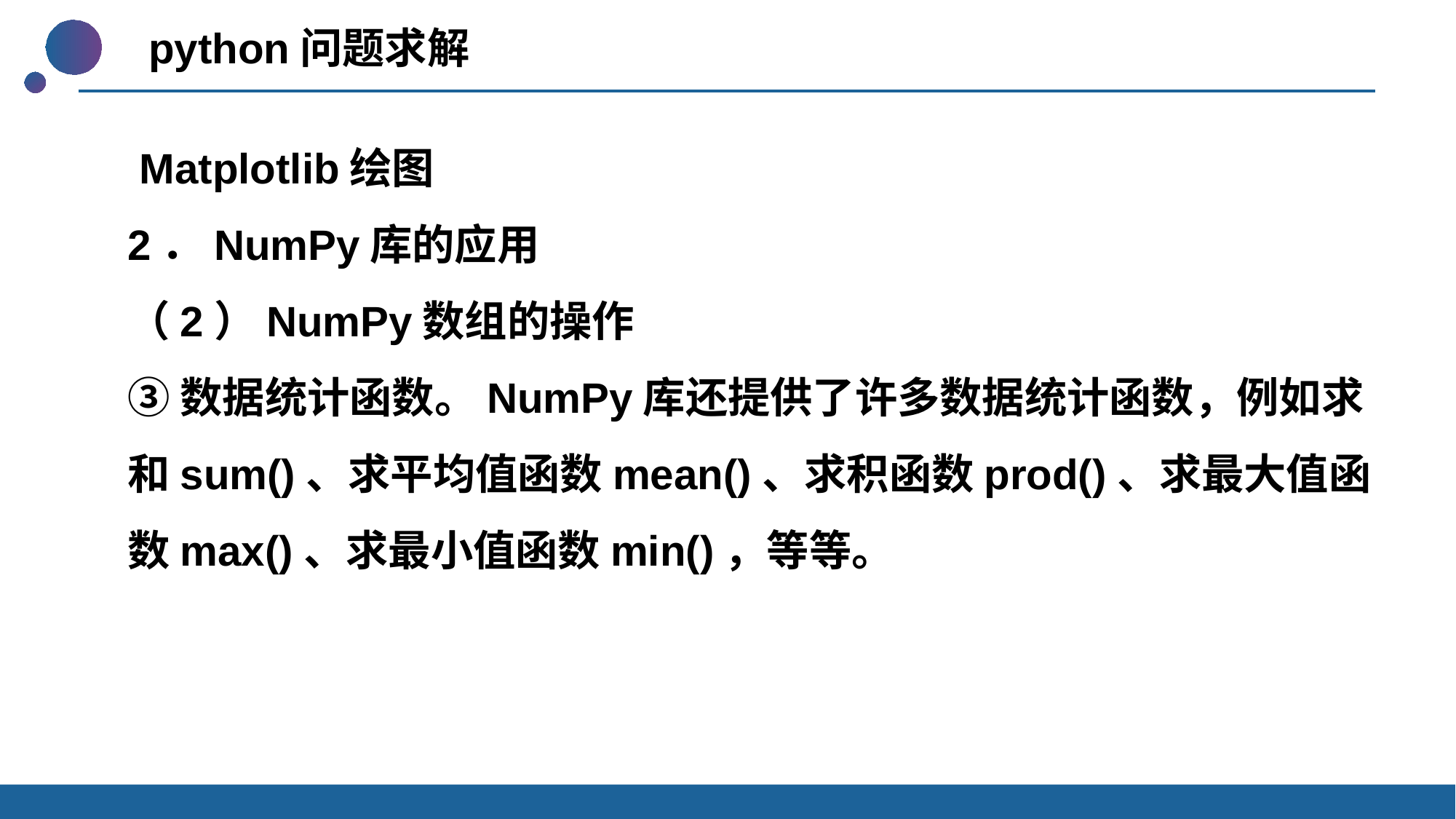

python问题求解

 Matplotlib绘图
2．NumPy库的应用
（2）NumPy数组的操作
③数据统计函数。NumPy库还提供了许多数据统计函数，例如求和sum()、求平均值函数mean()、求积函数prod()、求最大值函数max()、求最小值函数min()，等等。